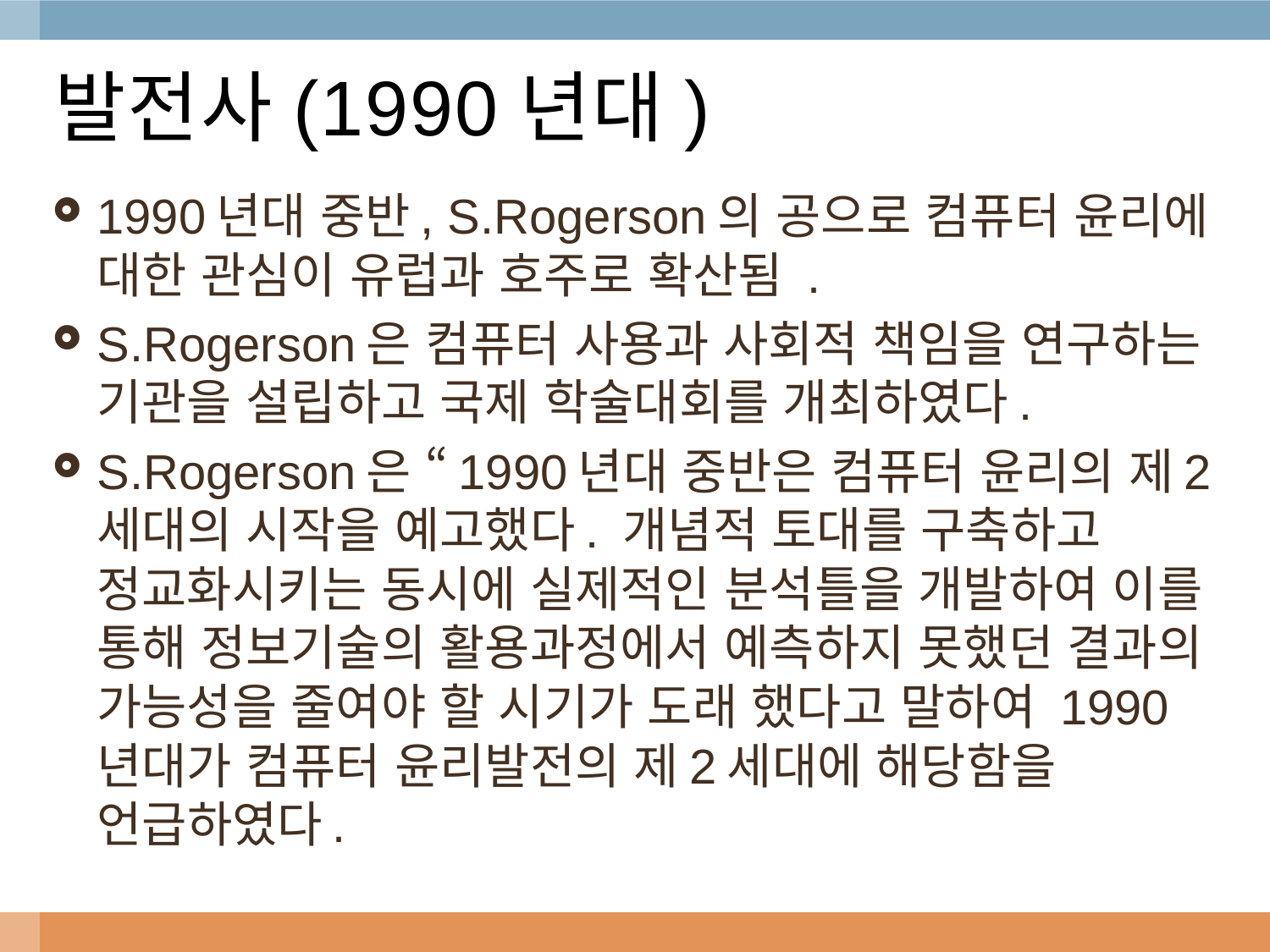

# 발전사(1990년대)
1990년대 중반, S.Rogerson의 공으로 컴퓨터 윤리에 대한 관심이 유럽과 호주로 확산됨 .
S.Rogerson은 컴퓨터 사용과 사회적 책임을 연구하는 기관을 설립하고 국제 학술대회를 개최하였다.
S.Rogerson은 “1990년대 중반은 컴퓨터 윤리의 제2세대의 시작을 예고했다. 개념적 토대를 구축하고 정교화시키는 동시에 실제적인 분석틀을 개발하여 이를 통해 정보기술의 활용과정에서 예측하지 못했던 결과의 가능성을 줄여야 할 시기가 도래 했다고 말하여 1990년대가 컴퓨터 윤리발전의 제2세대에 해당함을 언급하였다.